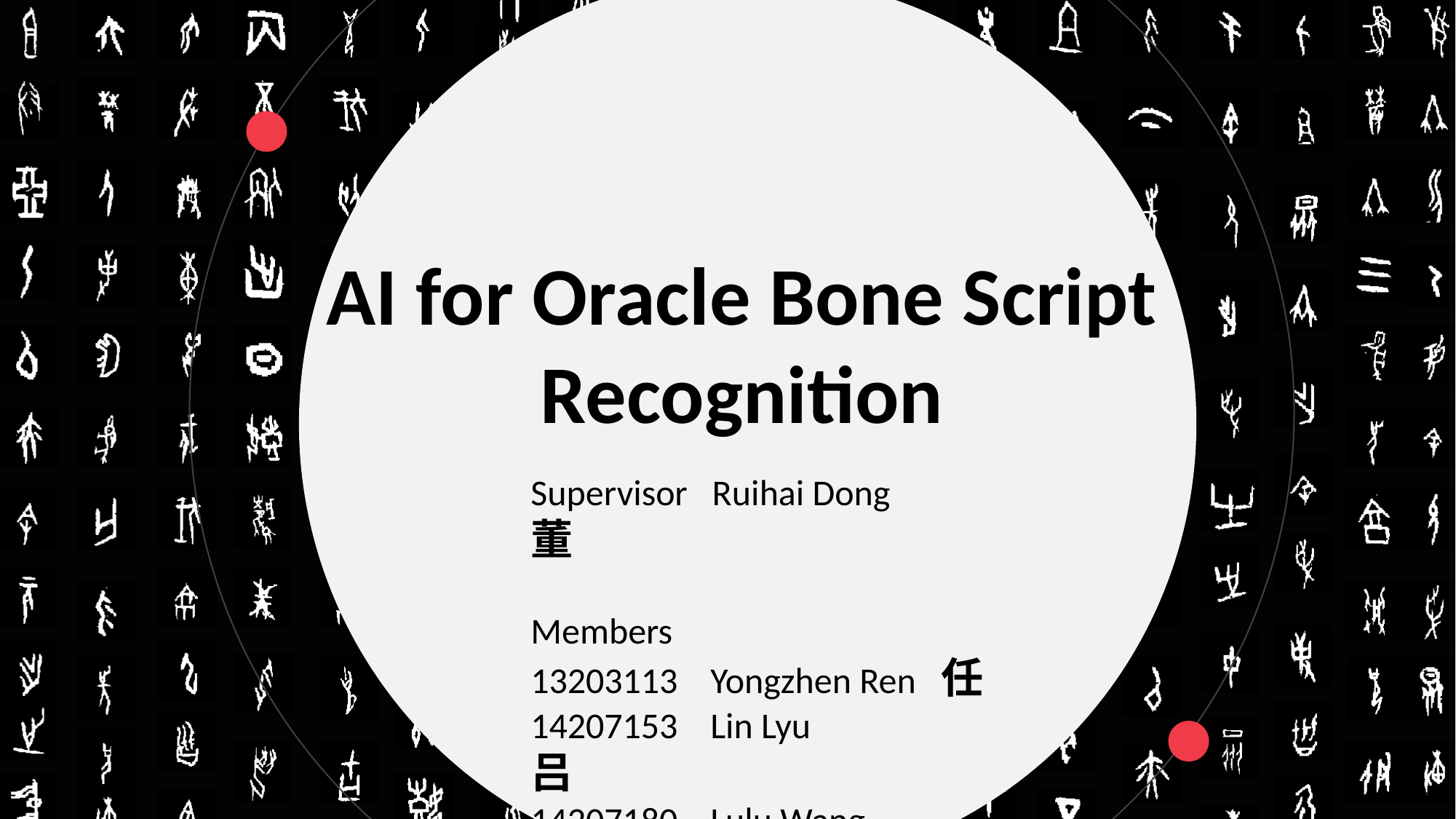

AI for Oracle Bone Script Recognition
Supervisor   Ruihai Dong     董

Members
13203113    Yongzhen Ren  任
14207153    Lin Lyu                吕
14207180    Lulu Wang         王